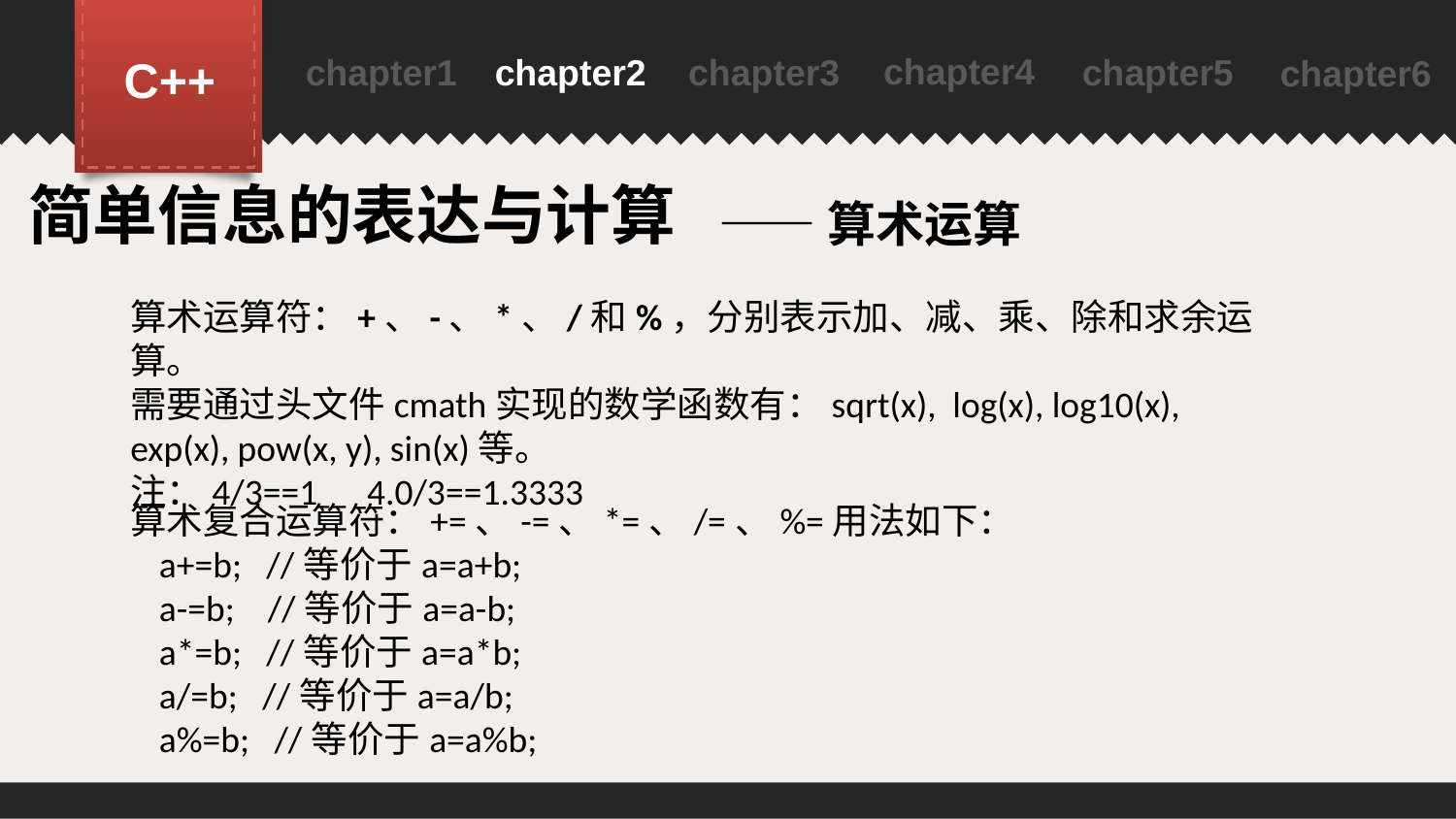

chapter4
C++
chapter1
chapter2
chapter3
chapter5
chapter6
PPT模板下载：www.1ppt.com/moban/     行业PPT模板：www.1ppt.com/hangye/
节日PPT模板：www.1ppt.com/jieri/           PPT素材下载：www.1ppt.com/sucai/
PPT背景图片：www.1ppt.com/beijing/      PPT图表下载：www.1ppt.com/tubiao/
优秀PPT下载：www.1ppt.com/xiazai/        PPT教程： www.1ppt.com/powerpoint/
Word教程： www.1ppt.com/word/              Excel教程：www.1ppt.com/excel/
资料下载：www.1ppt.com/ziliao/                PPT课件下载：www.1ppt.com/kejian/
范文下载：www.1ppt.com/fanwen/             试卷下载：www.1ppt.com/shiti/
教案下载：www.1ppt.com/jiaoan/

简单信息的表达与计算
——算术运算
算术运算符：+、-、*、/和%，分别表示加、减、乘、除和求余运算。
需要通过头文件cmath实现的数学函数有：sqrt(x),  log(x), log10(x), exp(x), pow(x, y), sin(x)等。
注：4/3==1      4.0/3==1.3333
算术复合运算符：+=、-=、*=、/=、%=用法如下：
a+=b;   //等价于a=a+b;
a-=b;    //等价于a=a-b;
a*=b;   //等价于a=a*b;
a/=b;   //等价于a=a/b;
a%=b;   //等价于a=a%b;